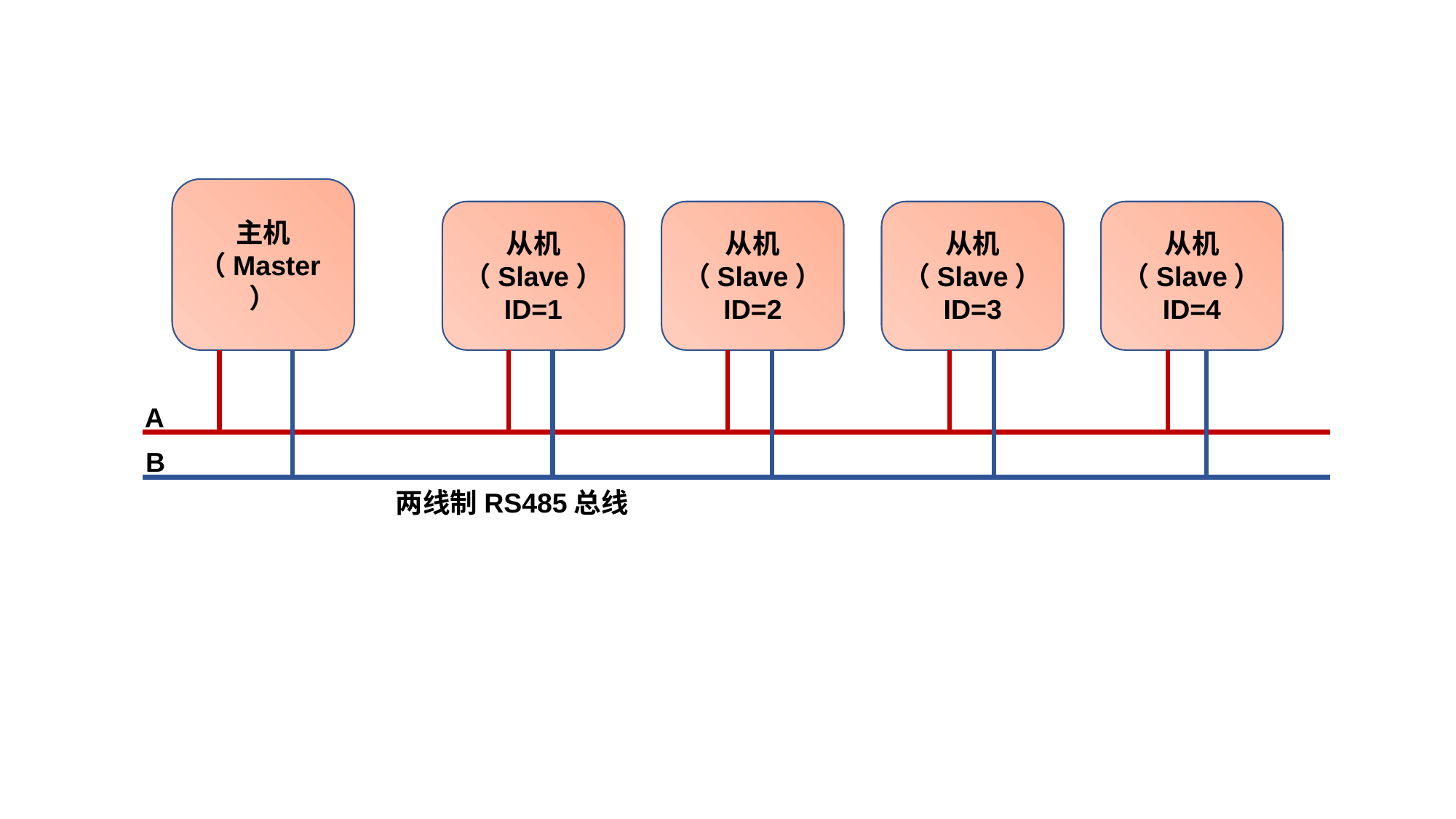

主机（Master）
从机
（Slave）
ID=1
从机
（Slave）
ID=2
从机
（Slave）
ID=3
从机
（Slave）
ID=4
A
B
两线制RS485总线